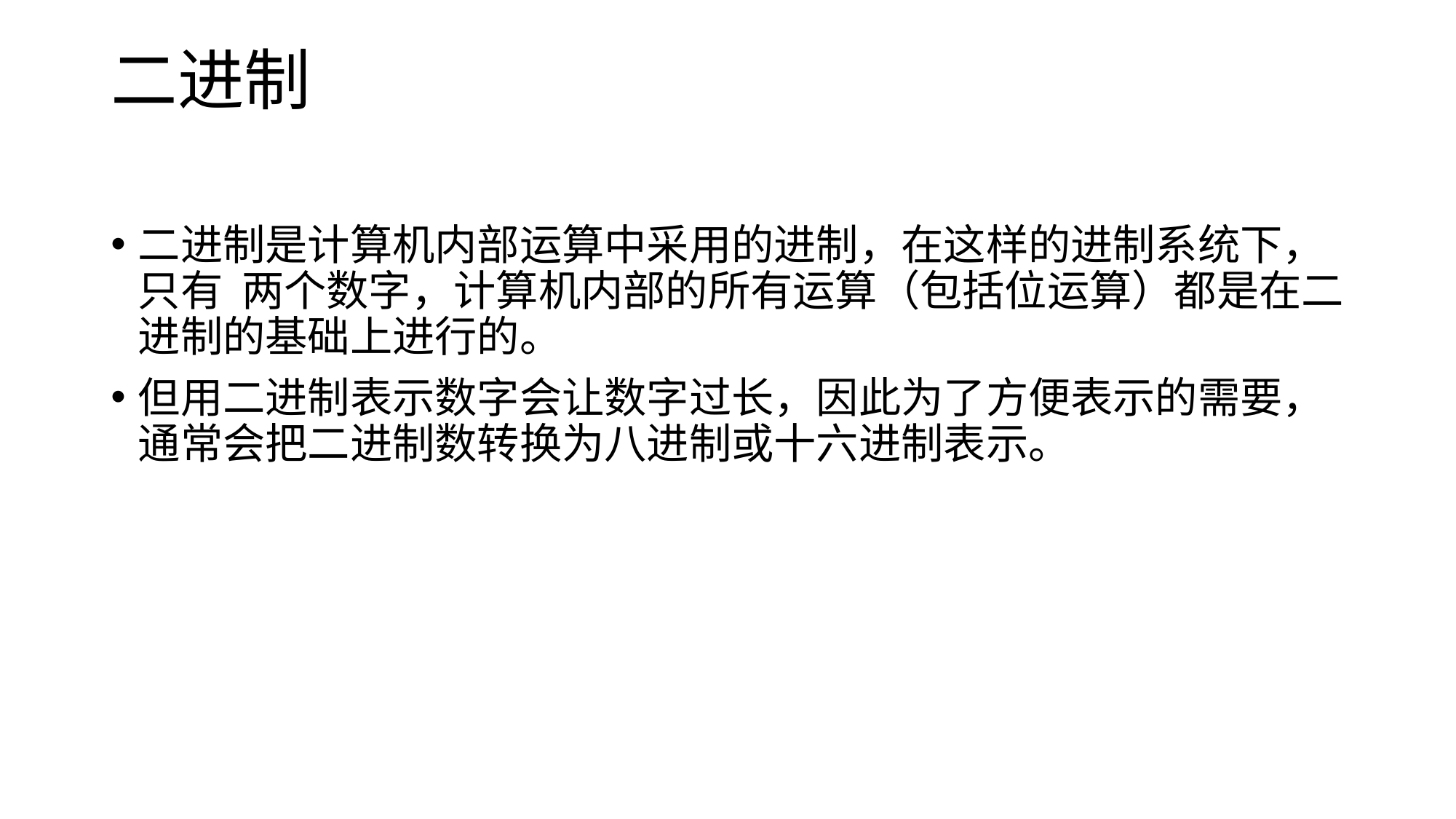

# 二进制
二进制是计算机内部运算中采用的进制，在这样的进制系统下，只有  两个数字，计算机内部的所有运算（包括位运算）都是在二进制的基础上进行的。
但用二进制表示数字会让数字过长，因此为了方便表示的需要，通常会把二进制数转换为八进制或十六进制表示。